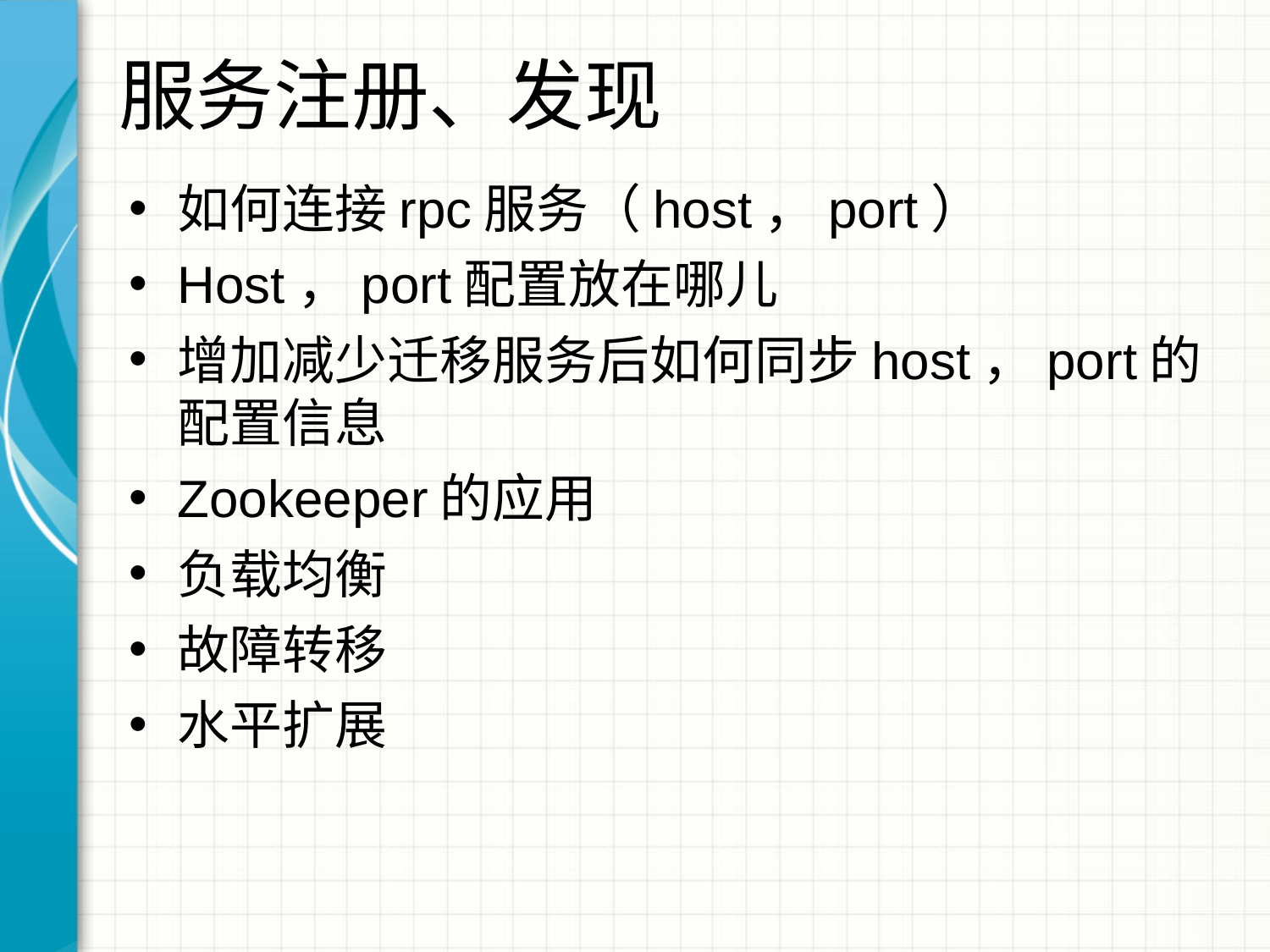

# 服务注册、发现
如何连接rpc服务（host，port）
Host，port配置放在哪儿
增加减少迁移服务后如何同步host，port的配置信息
Zookeeper的应用
负载均衡
故障转移
水平扩展